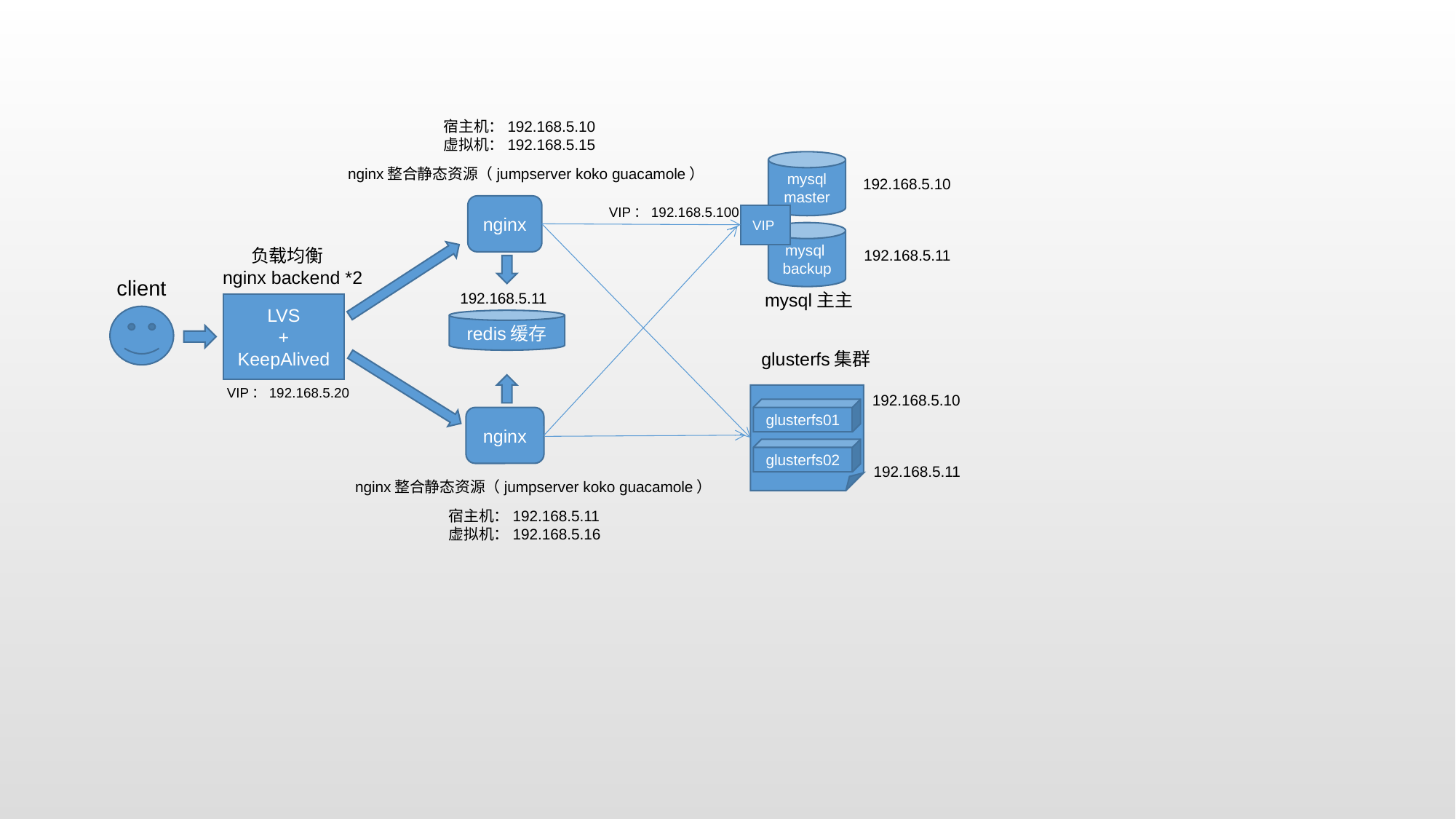

宿主机：192.168.5.10
虚拟机：192.168.5.15
mysql master
nginx整合静态资源（jumpserver koko guacamole）
192.168.5.10
nginx
VIP：192.168.5.100
VIP
mysql
backup
      负载均衡
nginx backend *2
192.168.5.11

client

192.168.5.11
mysql主主
LVS
+
KeepAlived

redis缓存

glusterfs集群

VIP：192.168.5.20

192.168.5.10
glusterfs01
nginx
glusterfs02
192.168.5.11
nginx整合静态资源（jumpserver koko guacamole）
宿主机：192.168.5.11
虚拟机：192.168.5.16